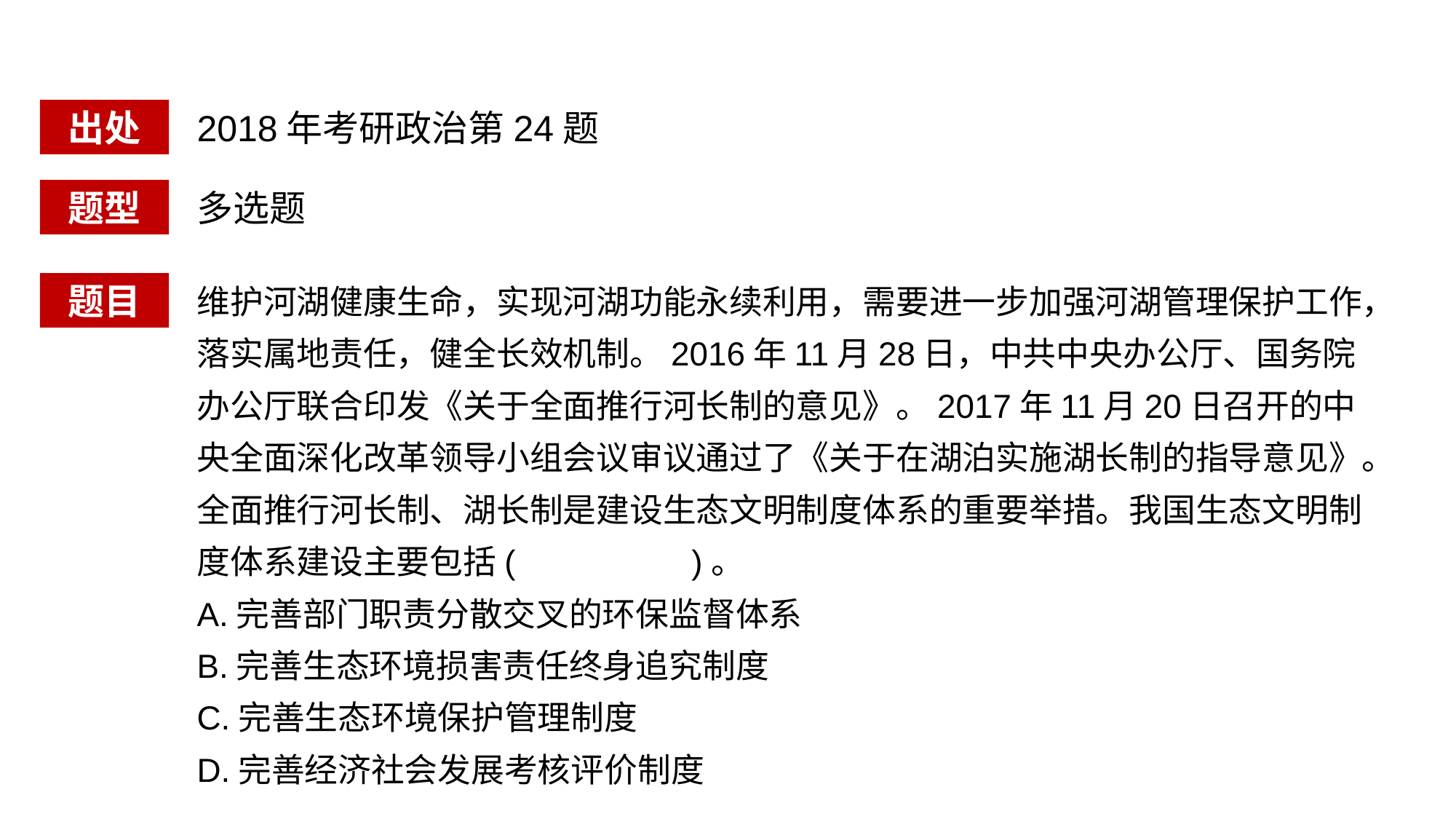

出处
2018年考研政治第24题
题型
多选题
维护河湖健康生命，实现河湖功能永续利用，需要进一步加强河湖管理保护工作，落实属地责任，健全长效机制。2016年11月28日，中共中央办公厅、国务院办公厅联合印发《关于全面推行河长制的意见》。2017年11月20日召开的中央全面深化改革领导小组会议审议通过了《关于在湖泊实施湖长制的指导意见》。全面推行河长制、湖长制是建设生态文明制度体系的重要举措。我国生态文明制度体系建设主要包括(                   )。
A.完善部门职责分散交叉的环保监督体系
B.完善生态环境损害责任终身追究制度
C.完善生态环境保护管理制度
D.完善经济社会发展考核评价制度
题目